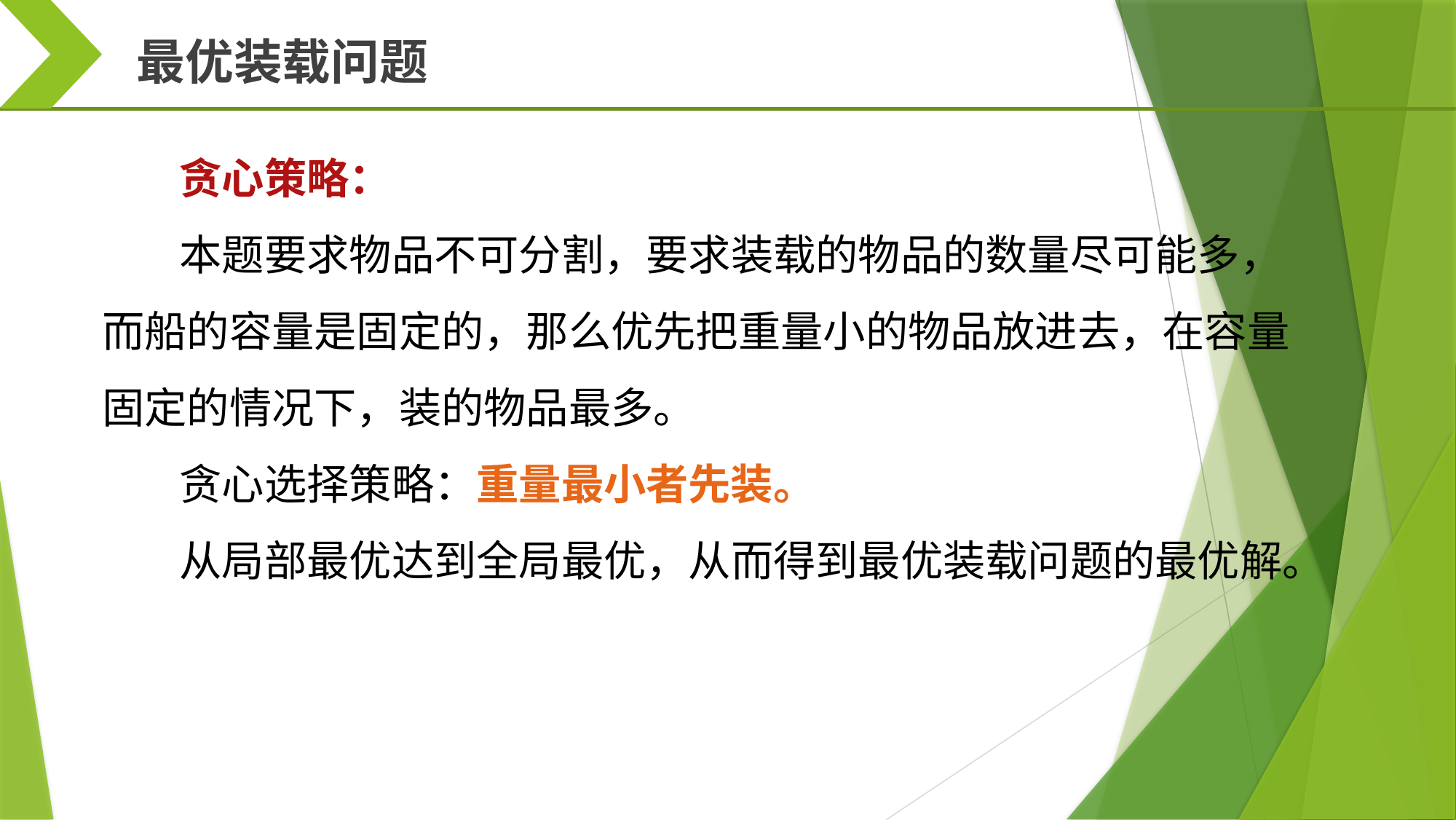

最优装载问题
贪心策略：
本题要求物品不可分割，要求装载的物品的数量尽可能多，而船的容量是固定的，那么优先把重量小的物品放进去，在容量固定的情况下，装的物品最多。
贪心选择策略：重量最小者先装。
从局部最优达到全局最优，从而得到最优装载问题的最优解。